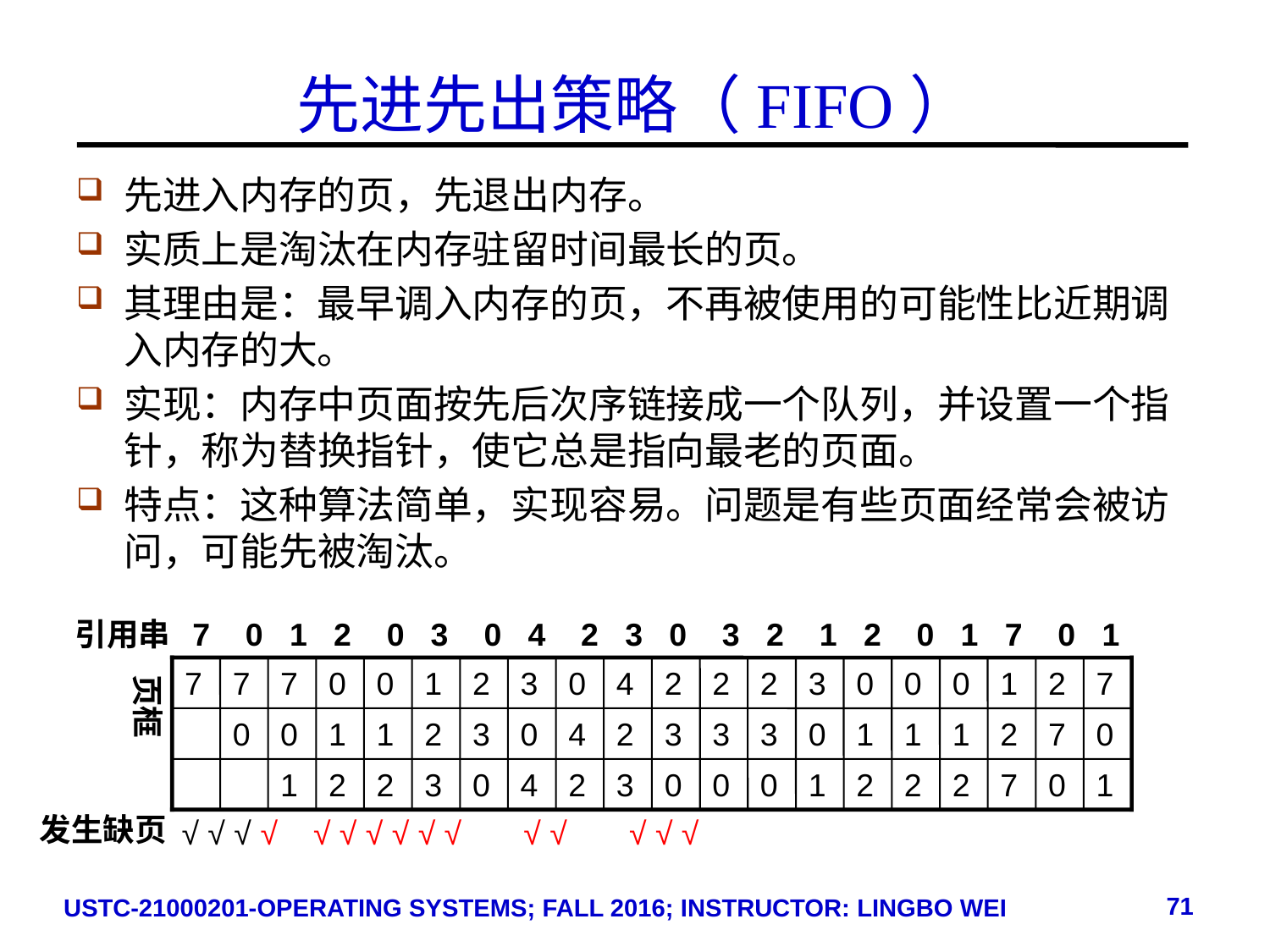

# 先进先出策略（FIFO）
先进入内存的页，先退出内存。
实质上是淘汰在内存驻留时间最长的页。
其理由是：最早调入内存的页，不再被使用的可能性比近期调入内存的大。
实现：内存中页面按先后次序链接成一个队列，并设置一个指针，称为替换指针，使它总是指向最老的页面。
特点：这种算法简单，实现容易。问题是有些页面经常会被访问，可能先被淘汰。
引用串  7    0   1   2    0   3    0   4    2   3   0    3   2    1   2    0   1   7    0   1
7

7

7

0

0

1

2

3

0

4

2

2

2

3

0

0

0

1

2

7

页框

0
0
1
1
2
3
0
4
2
3
3
3
0
1
1
1
2
7
0

1
2
2
3
0
4
2
3
0
0
0
1
2
2
2
7
0
1
发生缺页
√ √ √ √    √ √ √ √ √ √       √ √       √ √ √

71
USTC-21000201-OPERATING SYSTEMS; FALL 2016; INSTRUCTOR: LINGBO WEI